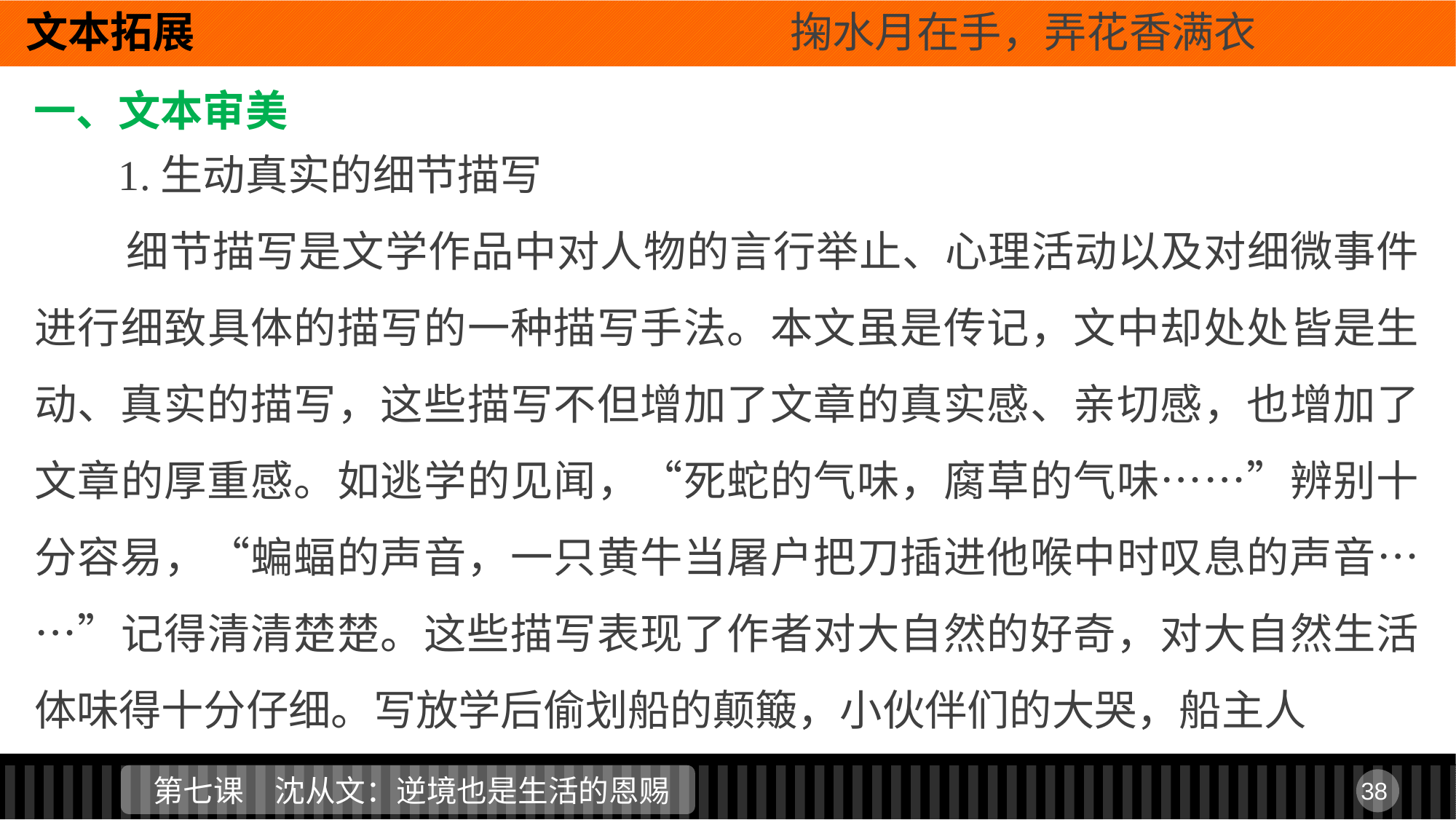

文本拓展        					掬水月在手，弄花香满衣

一、文本审美
        1.生动真实的细节描写
        细节描写是文学作品中对人物的言行举止、心理活动以及对细微事件进行细致具体的描写的一种描写手法。本文虽是传记，文中却处处皆是生动、真实的描写，这些描写不但增加了文章的真实感、亲切感，也增加了文章的厚重感。如逃学的见闻，“死蛇的气味，腐草的气味……”辨别十分容易，“蝙蝠的声音，一只黄牛当屠户把刀插进他喉中时叹息的声音……”记得清清楚楚。这些描写表现了作者对大自然的好奇，对大自然生活体味得十分仔细。写放学后偷划船的颠簸，小伙伴们的大哭，船主人